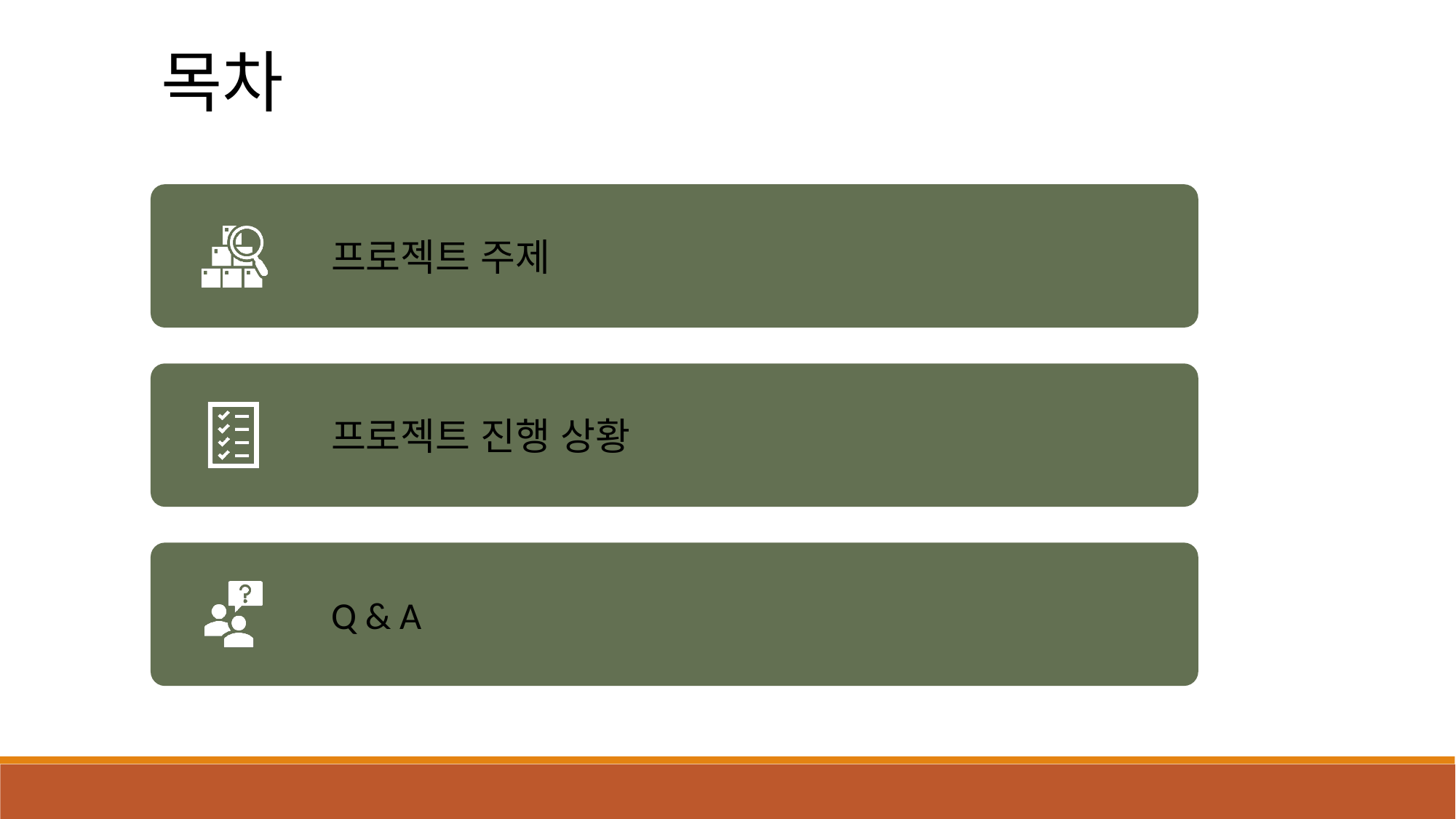

목차

프로젝트 주제
프로젝트 진행 상황
Q & A